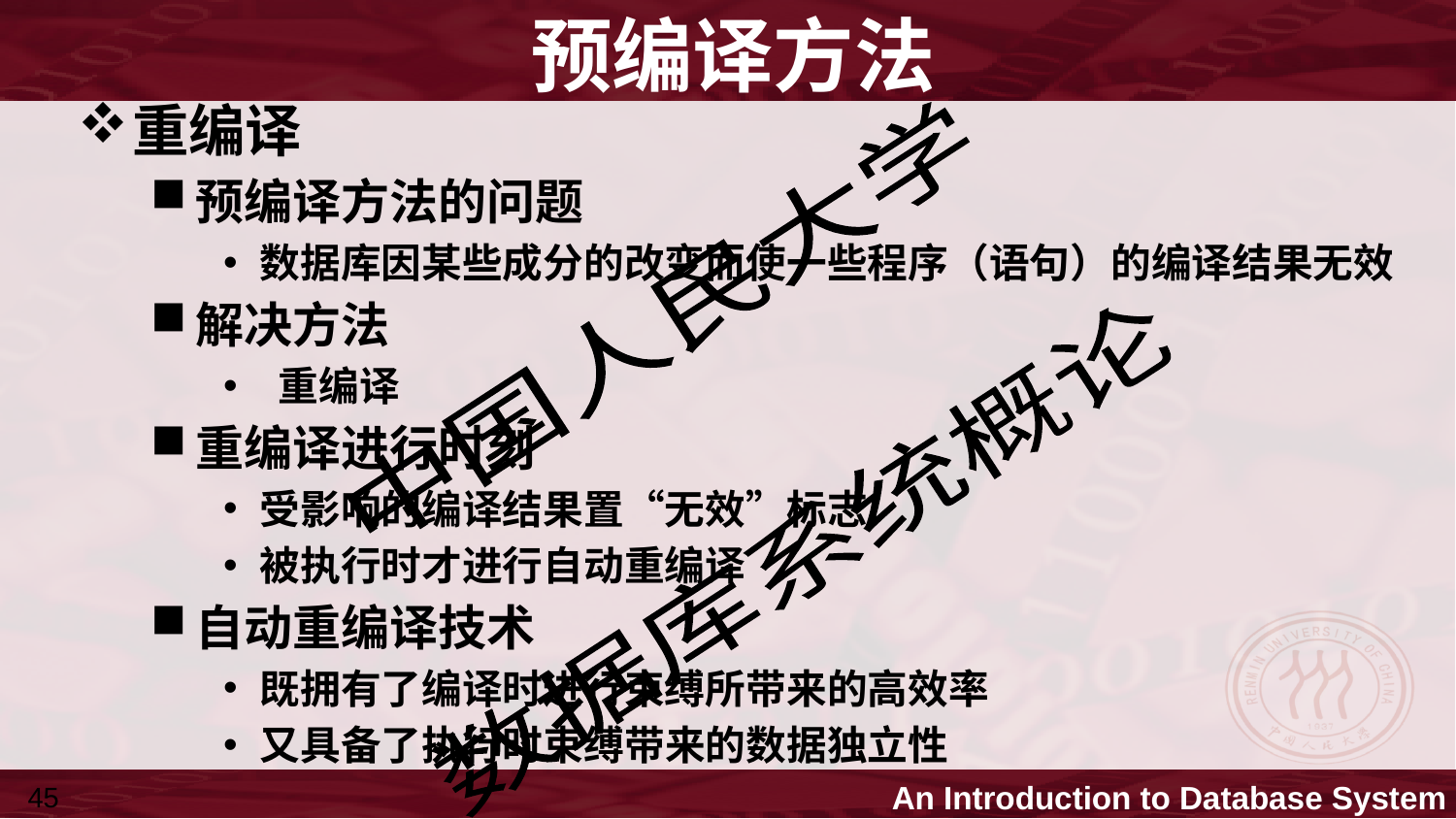

# 预编译方法
重编译
预编译方法的问题
数据库因某些成分的改变而使一些程序（语句）的编译结果无效
解决方法
 重编译
重编译进行时刻
受影响的编译结果置“无效”标志
被执行时才进行自动重编译
自动重编译技术
既拥有了编译时进行束缚所带来的高效率
又具备了执行时束缚带来的数据独立性
45